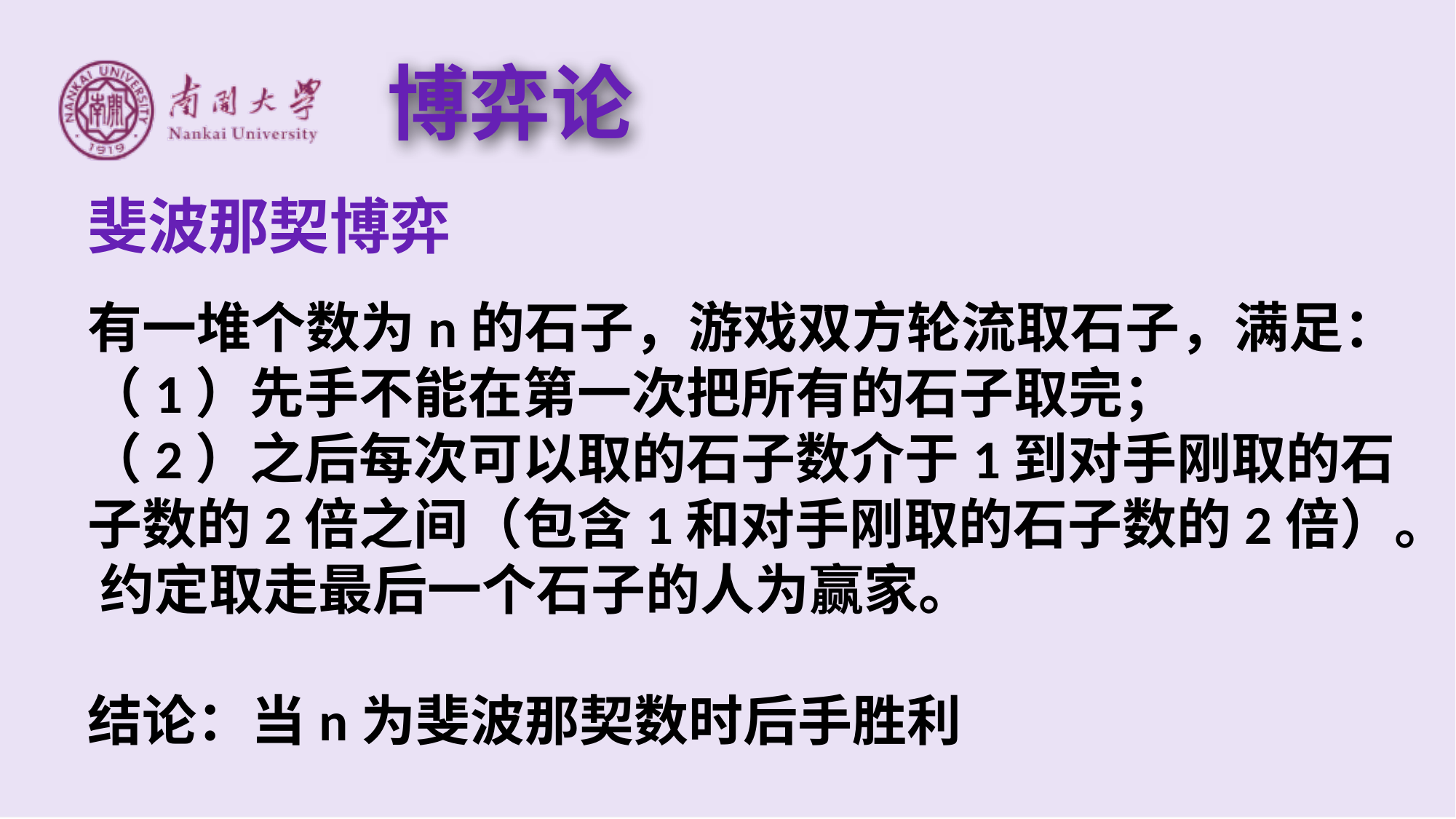

博弈论
斐波那契博弈
有一堆个数为n的石子，游戏双方轮流取石子，满足：
（1）先手不能在第一次把所有的石子取完；
（2）之后每次可以取的石子数介于1到对手刚取的石子数的2倍之间（包含1和对手刚取的石子数的2倍）。 约定取走最后一个石子的人为赢家。

结论：当n为斐波那契数时后手胜利